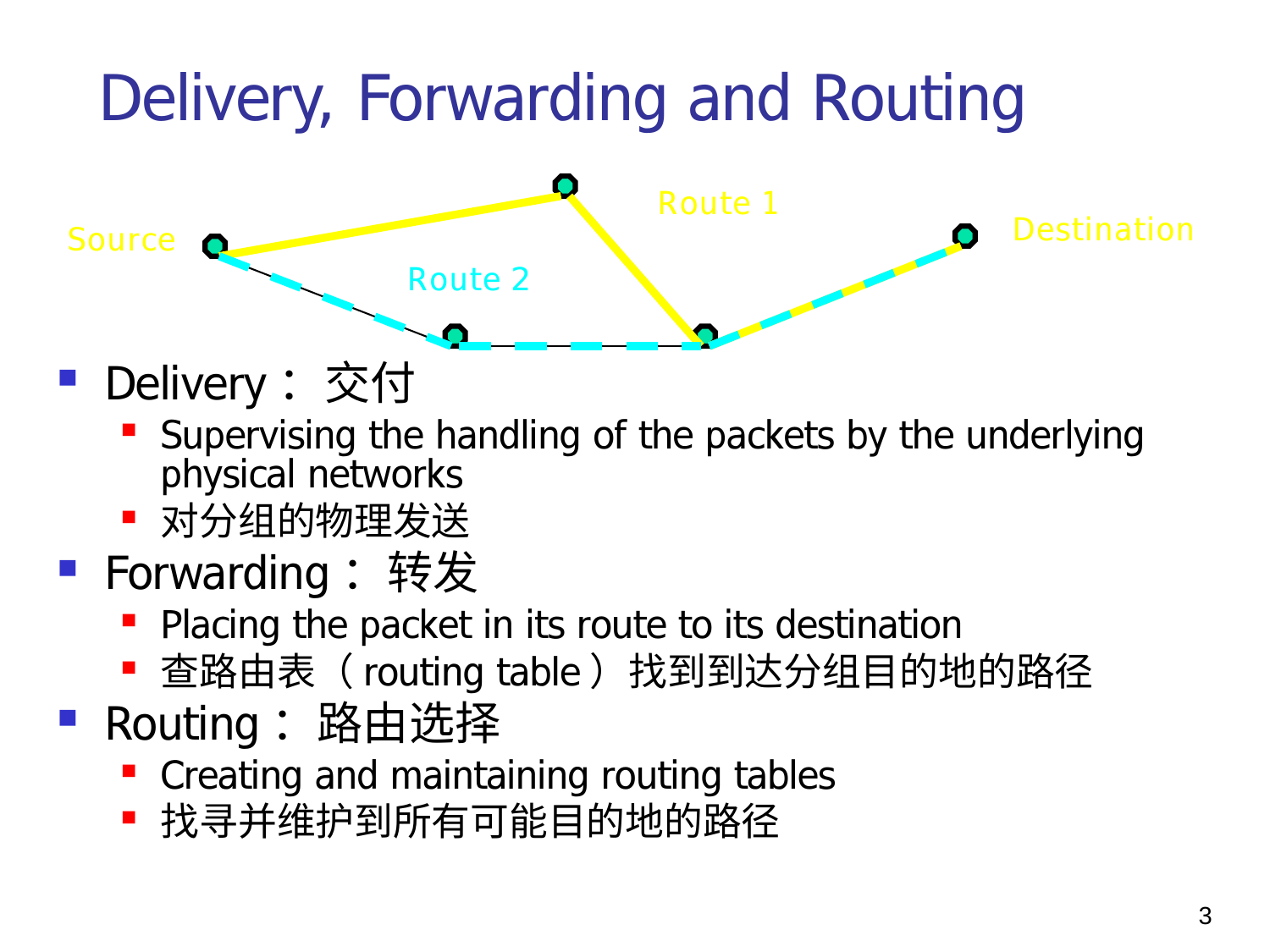

# Delivery, Forwarding and Routing

Route 1
Destination
Source

Route 2

Delivery：交付
Supervising the handling of the packets by the underlying physical networks
对分组的物理发送
Forwarding：转发
Placing the packet in its route to its destination
查路由表（routing table）找到到达分组目的地的路径
Routing：路由选择
Creating and maintaining routing tables
找寻并维护到所有可能目的地的路径
3